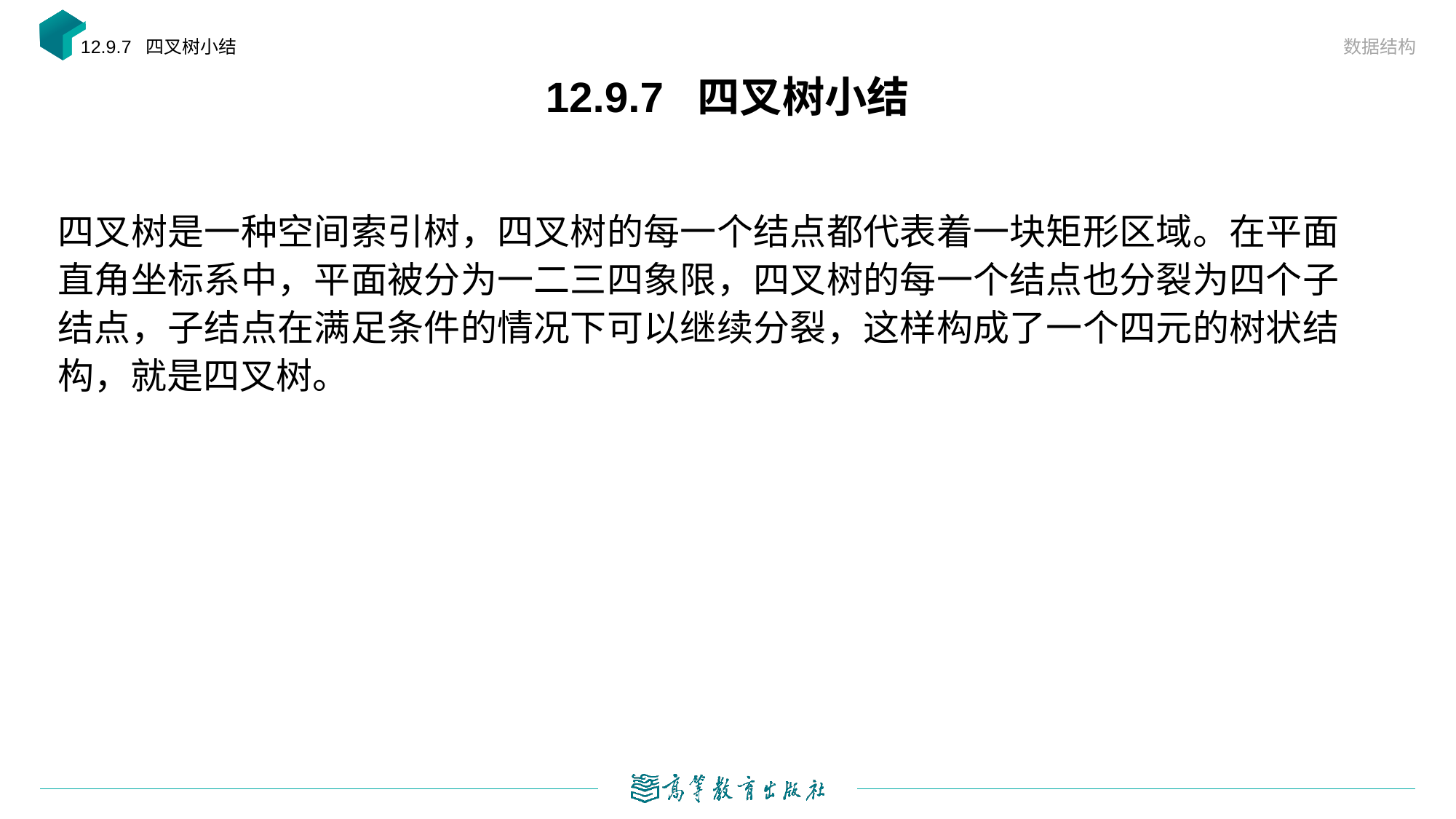

数据结构
12.9.7  四叉树小结
# 12.9.7  四叉树小结
四叉树是一种空间索引树，四叉树的每一个结点都代表着一块矩形区域。在平面直角坐标系中，平面被分为一二三四象限，四叉树的每一个结点也分裂为四个子结点，子结点在满足条件的情况下可以继续分裂，这样构成了一个四元的树状结构，就是四叉树。